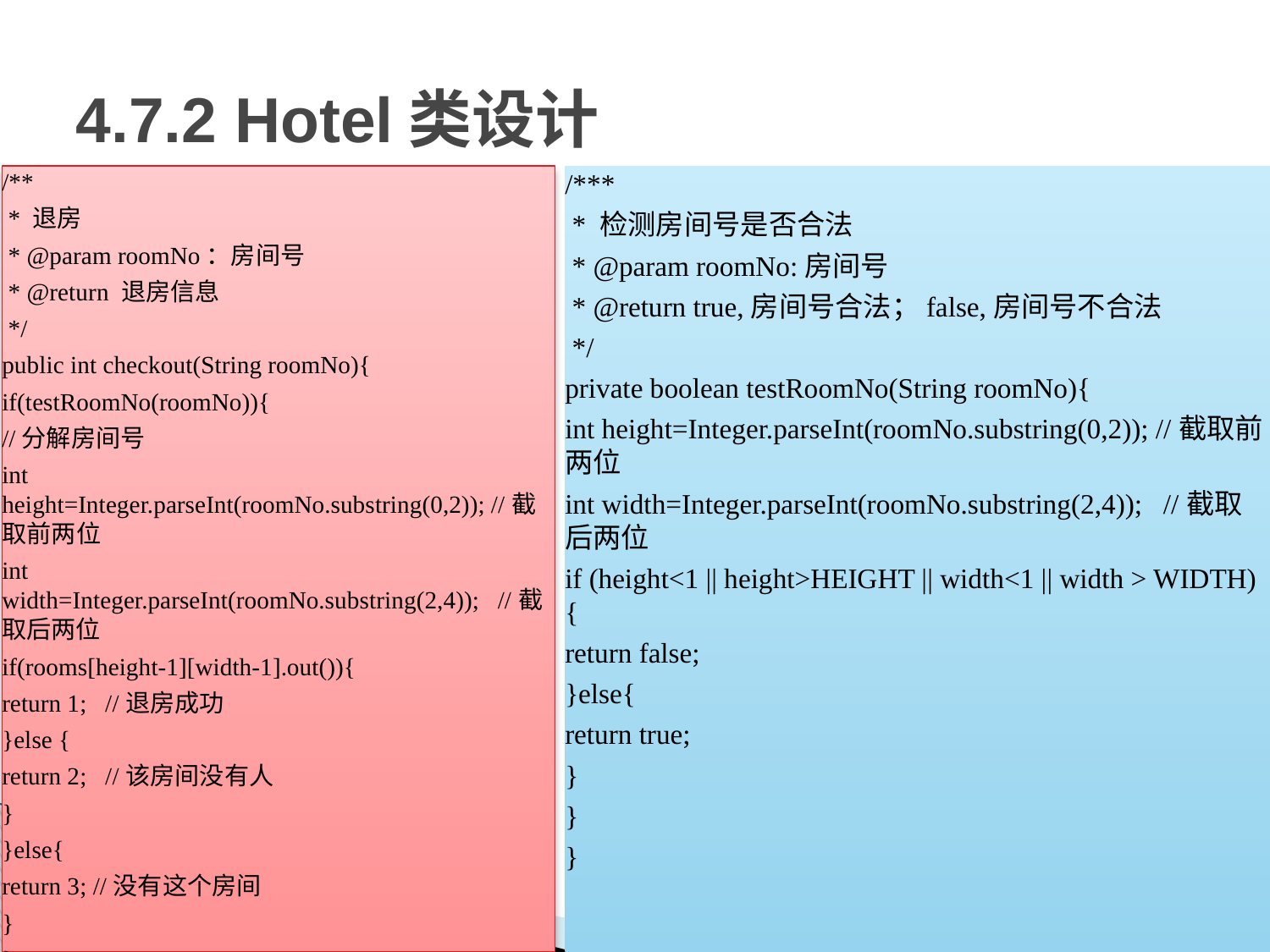

# 4.7.2 Hotel类设计
/**
 * 退房
 * @param roomNo：房间号
 * @return 退房信息
 */
public int checkout(String roomNo){
if(testRoomNo(roomNo)){
//分解房间号
int height=Integer.parseInt(roomNo.substring(0,2)); //截取前两位
int width=Integer.parseInt(roomNo.substring(2,4));   //截取后两位
if(rooms[height-1][width-1].out()){
return 1;   //退房成功
}else {
return 2;   //该房间没有人
}
}else{
return 3; //没有这个房间
}
}

/***
 * 检测房间号是否合法
 * @param roomNo:房间号
 * @return true,房间号合法；false,房间号不合法
 */
private boolean testRoomNo(String roomNo){
int height=Integer.parseInt(roomNo.substring(0,2)); //截取前两位
int width=Integer.parseInt(roomNo.substring(2,4));   //截取后两位
if (height<1 || height>HEIGHT || width<1 || width > WIDTH){
return false;
}else{
return true;
}
}
}